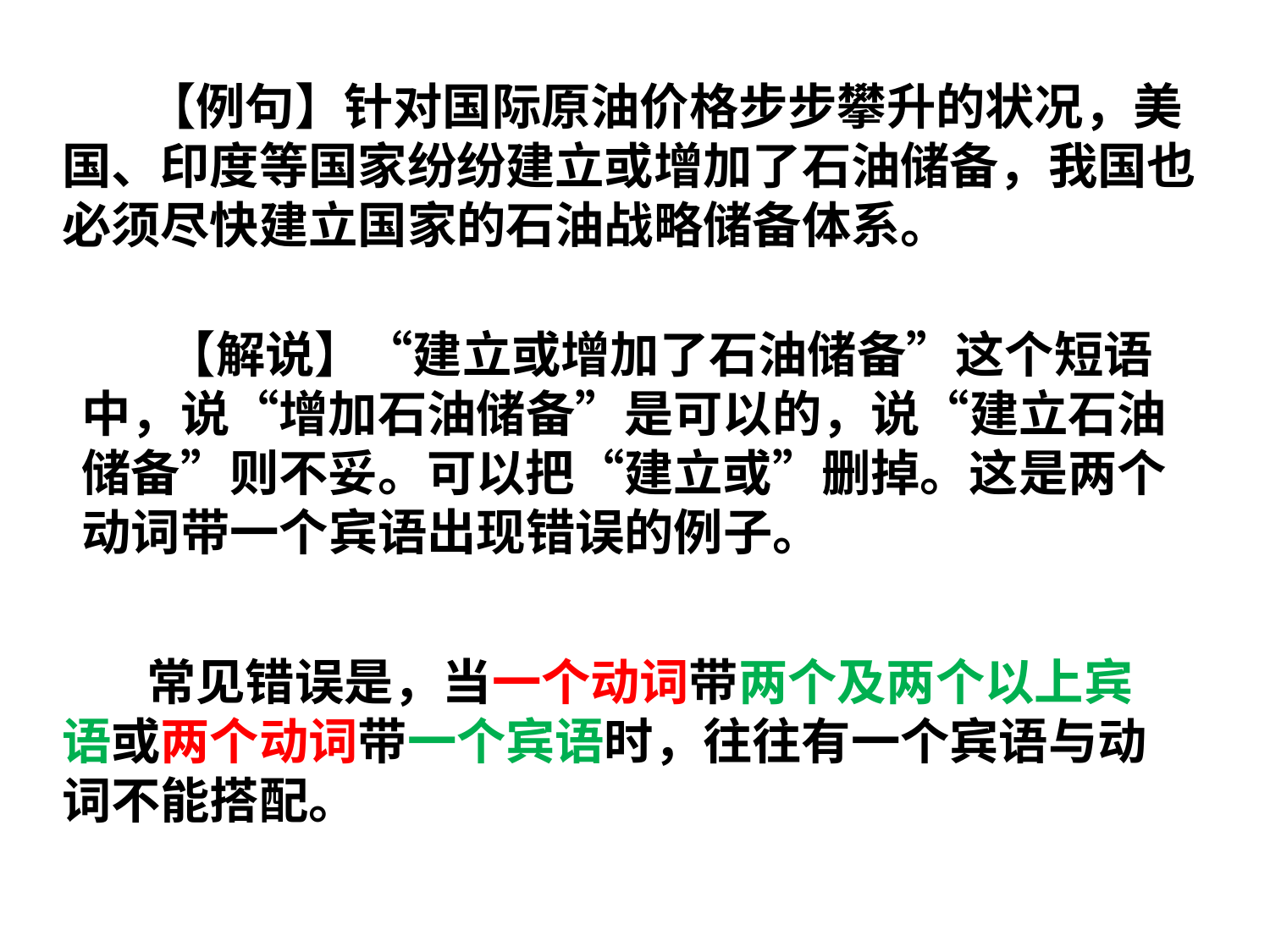

【例句】针对国际原油价格步步攀升的状况，美国、印度等国家纷纷建立或增加了石油储备，我国也必须尽快建立国家的石油战略储备体系。
【解说】“建立或增加了石油储备”这个短语中，说“增加石油储备”是可以的，说“建立石油储备”则不妥。可以把“建立或”删掉。这是两个动词带一个宾语出现错误的例子。
常见错误是，当一个动词带两个及两个以上宾语或两个动词带一个宾语时，往往有一个宾语与动词不能搭配。